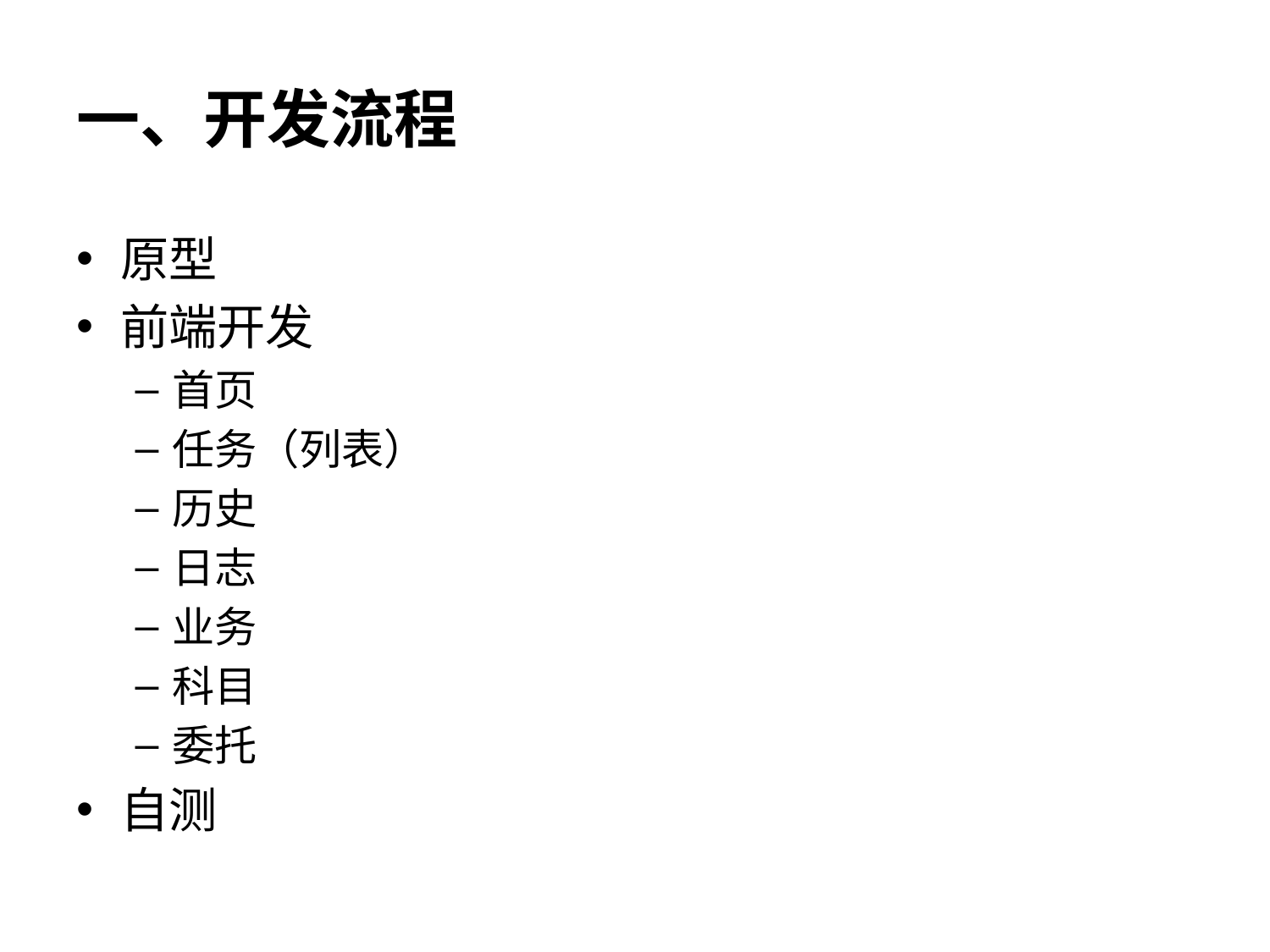

# 一、开发流程
原型
前端开发
首页
任务（列表）
历史
日志
业务
科目
委托
自测